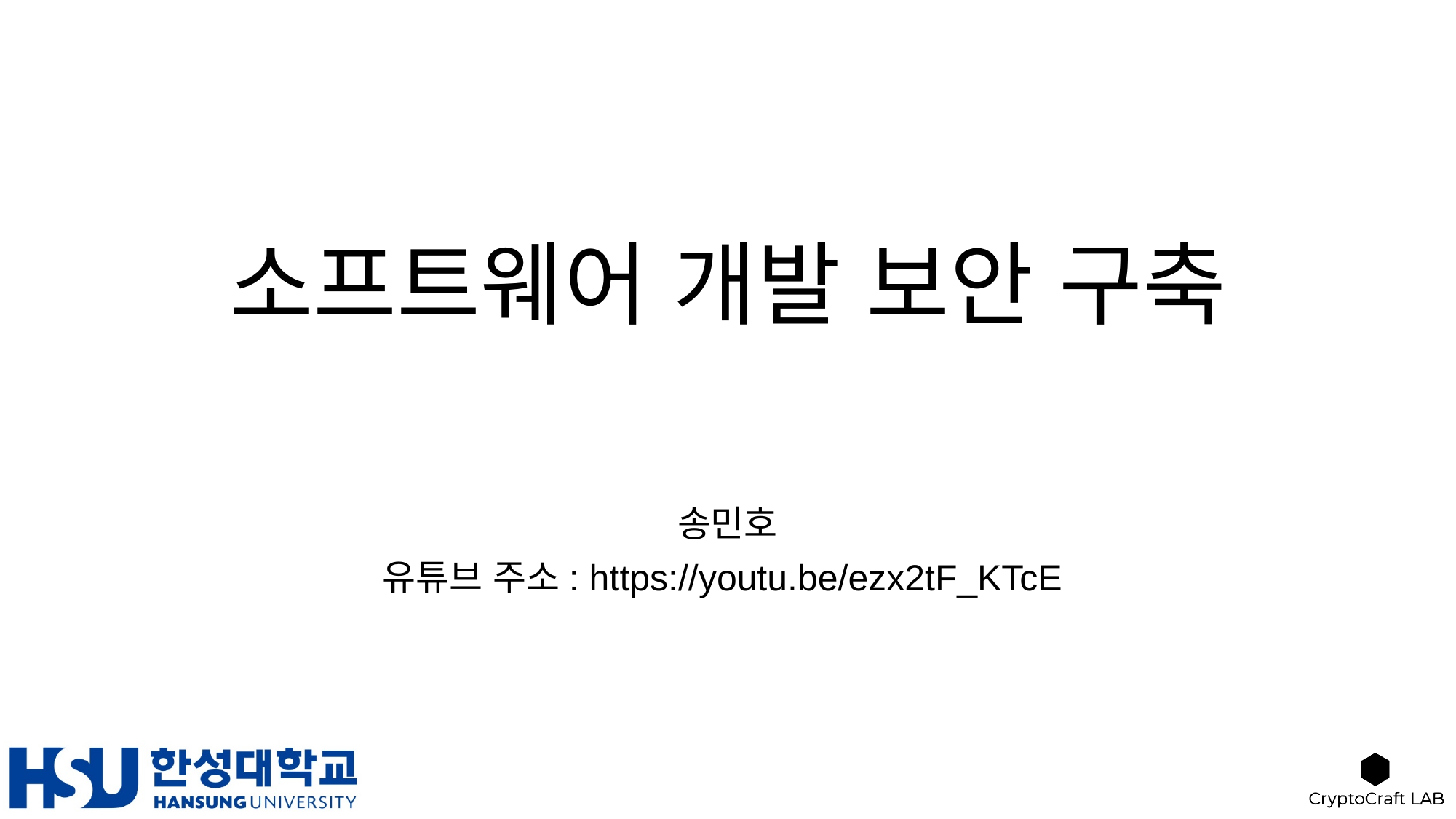

# 소프트웨어 개발 보안 구축
송민호
유튜브 주소: https://youtu.be/ezx2tF_KTcE